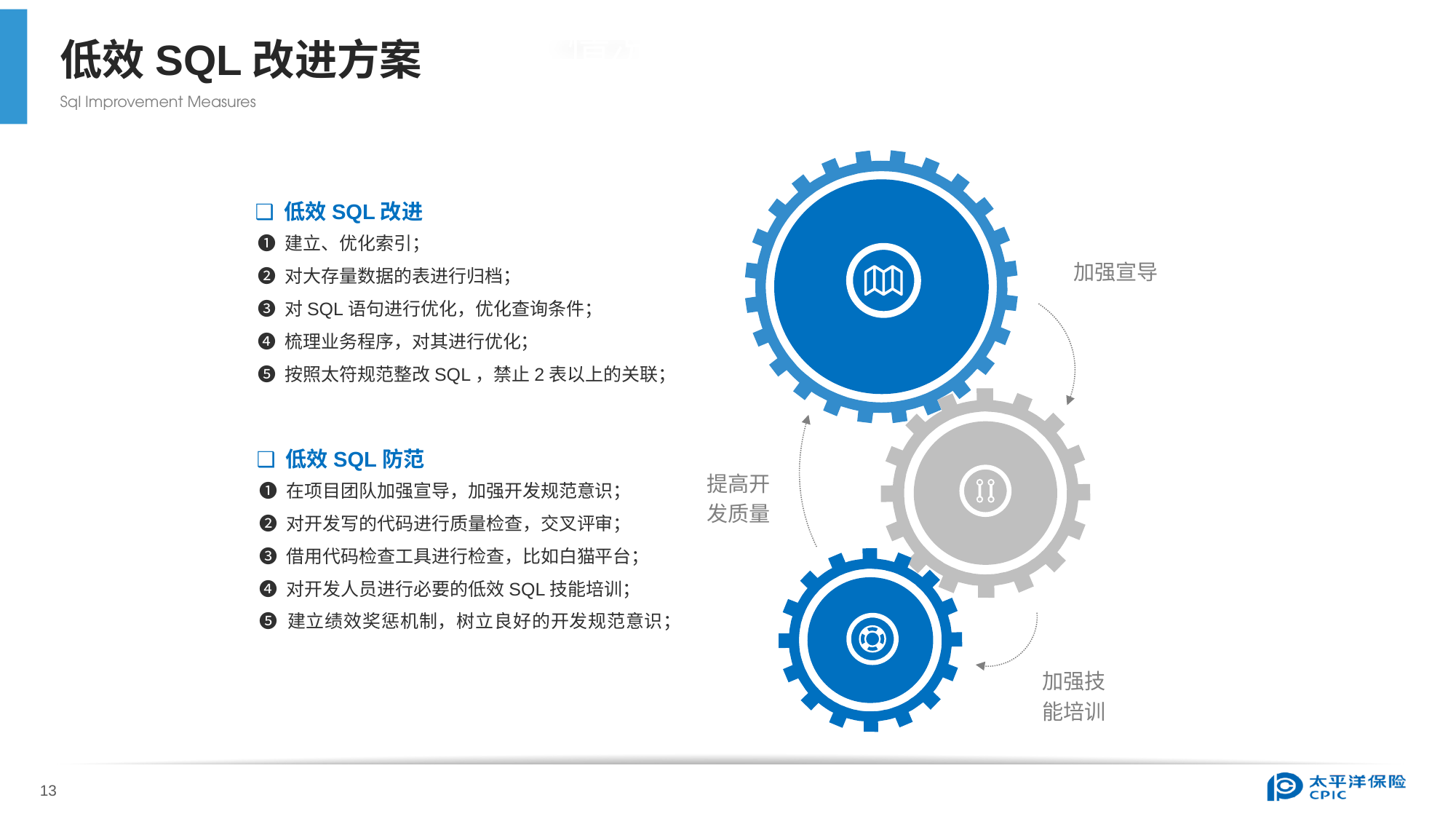

低效SQL改进方案
Sql Improvement Measures
情况
❑ 低效SQL改进

➊ 建立、优化索引；
➋ 对大存量数据的表进行归档；
➌ 对SQL语句进行优化，优化查询条件；
❹ 梳理业务程序，对其进行优化；
❺ 按照太符规范整改SQL，禁止2表以上的关联；

加强宣导
❑ 低效SQL防范

➊ 在项目团队加强宣导，加强开发规范意识；
➋ 对开发写的代码进行质量检查，交叉评审；
➌ 借用代码检查工具进行检查，比如白猫平台；
❹ 对开发人员进行必要的低效SQL技能培训；
❺ 建立绩效奖惩机制，树立良好的开发规范意识；
提高开
发质量

加强技
能培训